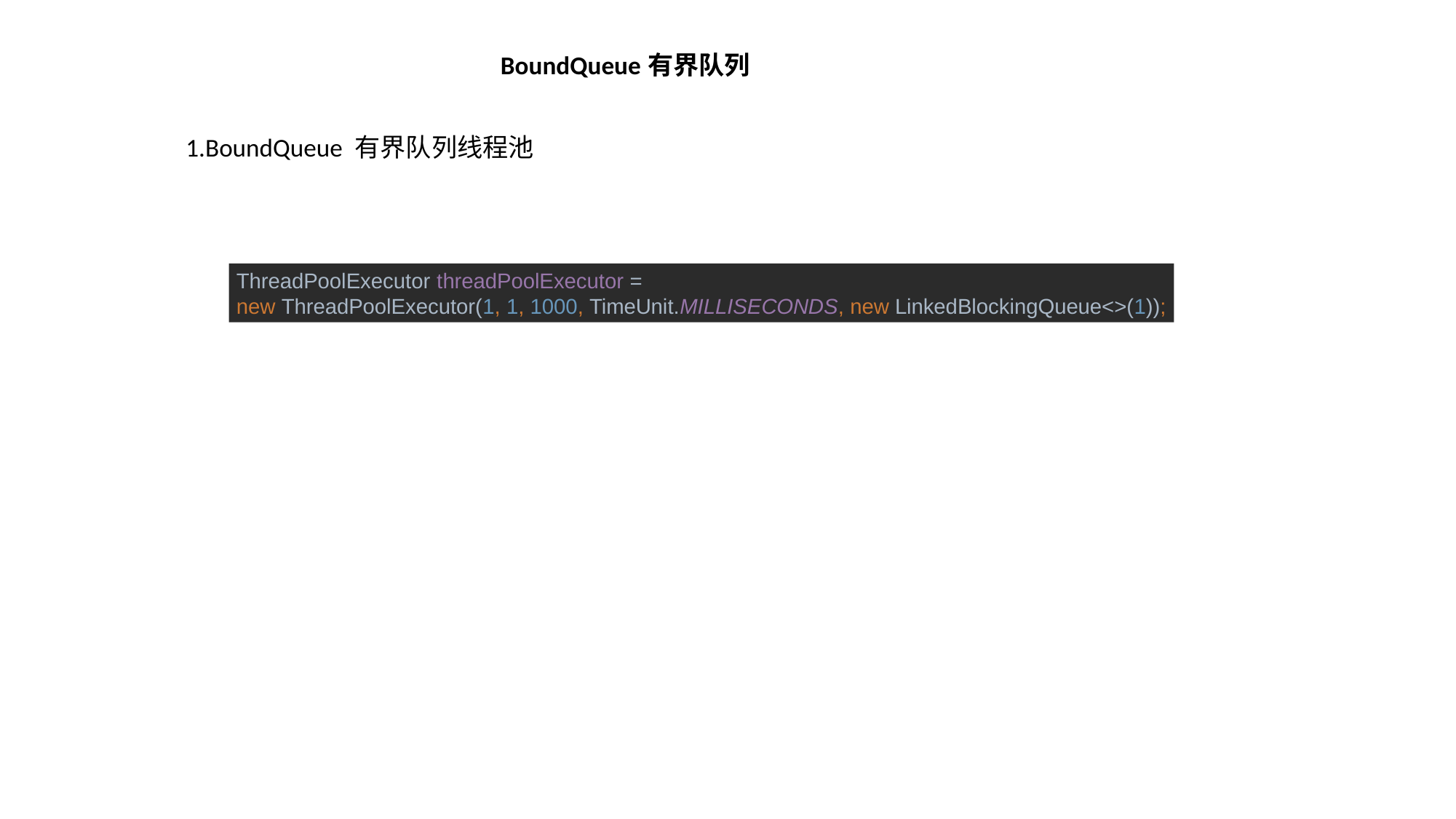

BoundQueue有界队列
1.BoundQueue 有界队列线程池
ThreadPoolExecutor threadPoolExecutor =
new ThreadPoolExecutor(1, 1, 1000, TimeUnit.MILLISECONDS, new LinkedBlockingQueue<>(1));